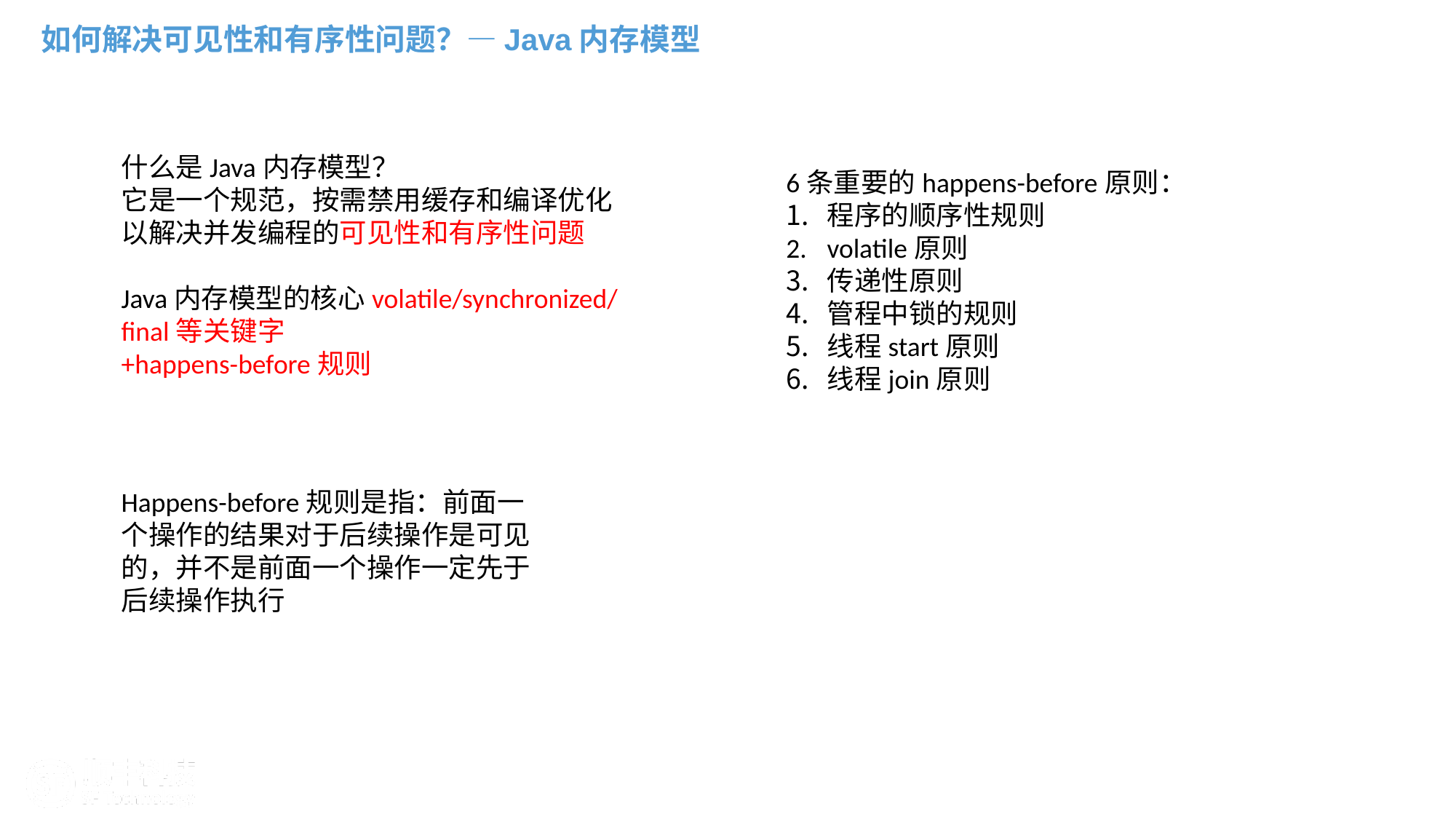

如何解决可见性和有序性问题？—Java内存模型
什么是Java内存模型？
它是一个规范，按需禁用缓存和编译优化以解决并发编程的可见性和有序性问题

Java内存模型的核心volatile/synchronized/final等关键字
+happens-before规则
6条重要的happens-before原则：
程序的顺序性规则
volatile原则
传递性原则
管程中锁的规则
线程start原则
线程join原则
Happens-before规则是指：前面一个操作的结果对于后续操作是可见的，并不是前面一个操作一定先于后续操作执行